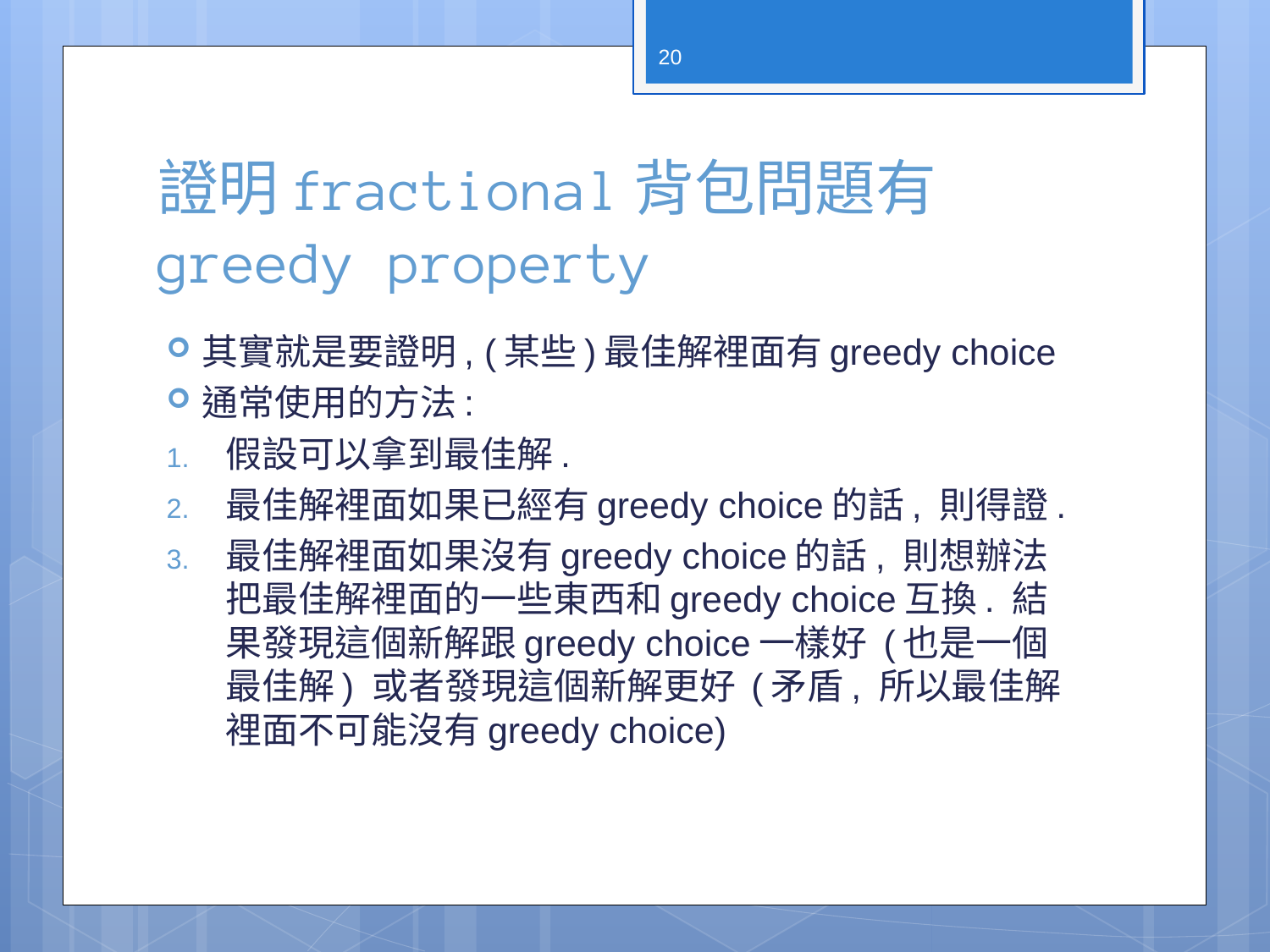

20
# 證明fractional背包問題有greedy property
其實就是要證明, (某些)最佳解裡面有greedy choice
通常使用的方法:
假設可以拿到最佳解.
最佳解裡面如果已經有greedy choice的話, 則得證.
最佳解裡面如果沒有greedy choice的話, 則想辦法把最佳解裡面的一些東西和greedy choice互換. 結果發現這個新解跟greedy choice一樣好 (也是一個最佳解) 或者發現這個新解更好 (矛盾, 所以最佳解裡面不可能沒有greedy choice)